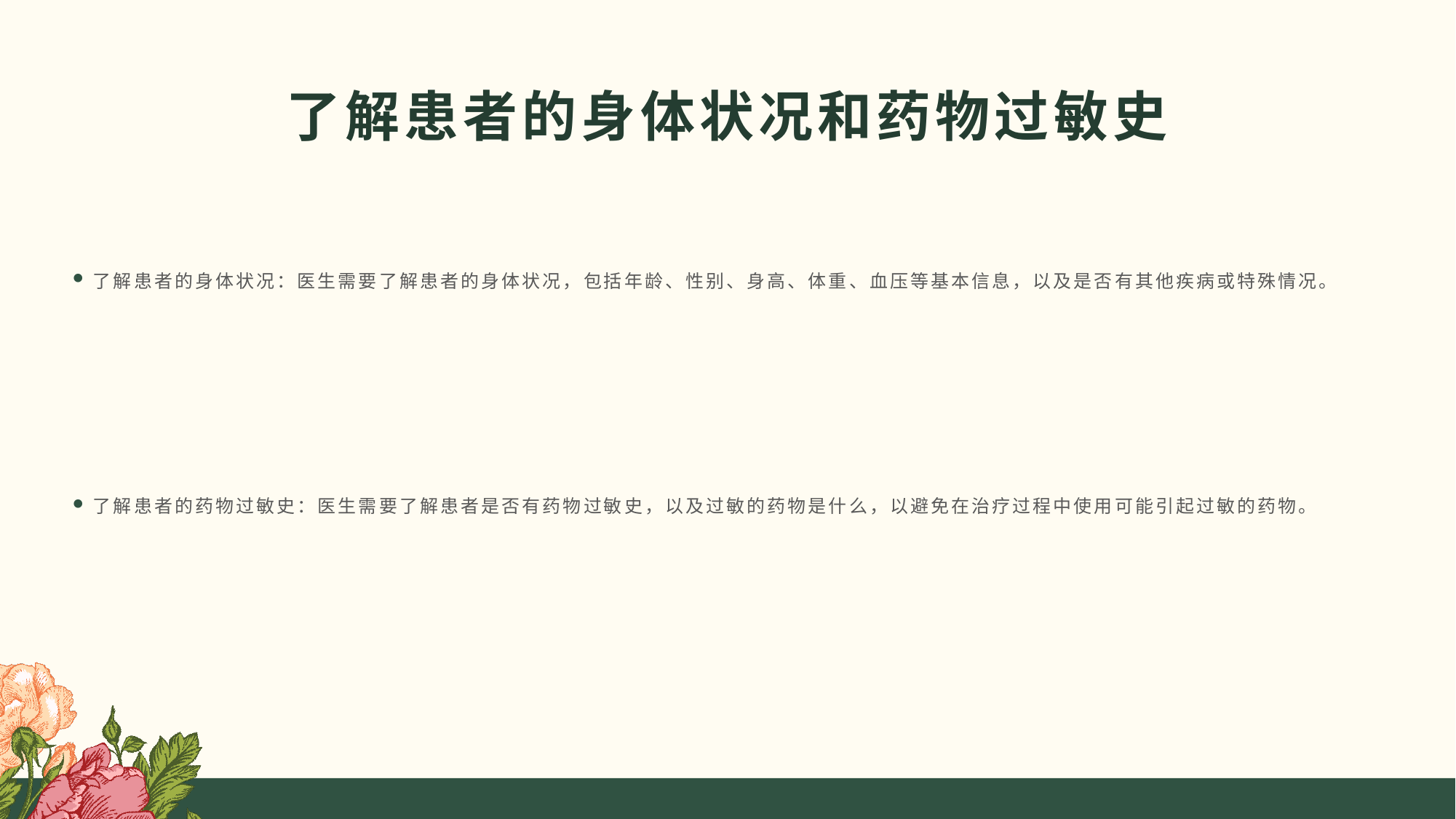

了解患者的身体状况和药物过敏史
了解患者的身体状况：医生需要了解患者的身体状况，包括年龄、性别、身高、体重、血压等基本信息，以及是否有其他疾病或特殊情况。
了解患者的药物过敏史：医生需要了解患者是否有药物过敏史，以及过敏的药物是什么，以避免在治疗过程中使用可能引起过敏的药物。